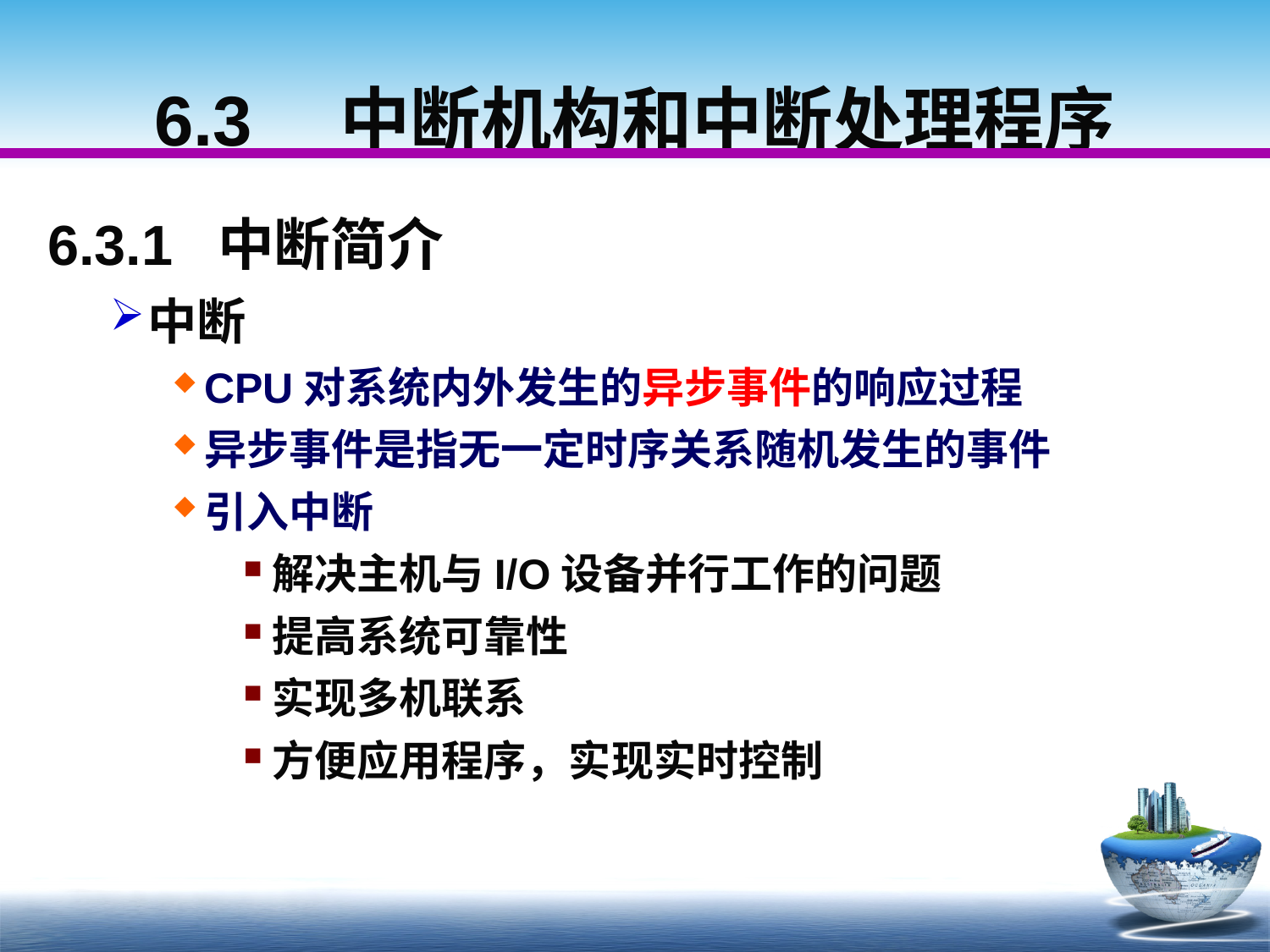

# 6.3　中断机构和中断处理程序

6.3.1  中断简介
中断
CPU对系统内外发生的异步事件的响应过程
异步事件是指无一定时序关系随机发生的事件
引入中断
解决主机与I/O设备并行工作的问题
提高系统可靠性
实现多机联系
方便应用程序，实现实时控制